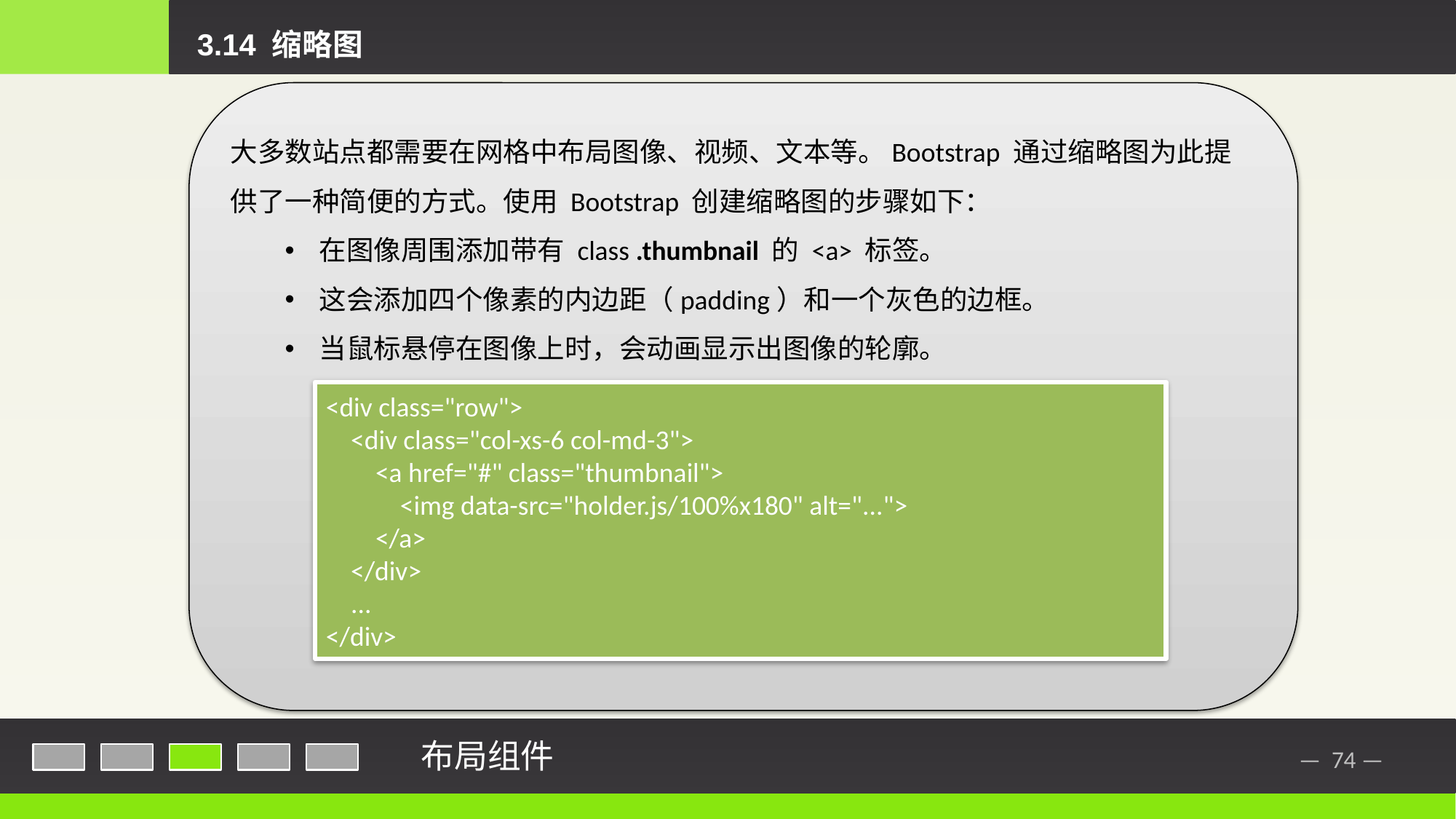

3.14 缩略图
大多数站点都需要在网格中布局图像、视频、文本等。Bootstrap 通过缩略图为此提供了一种简便的方式。使用 Bootstrap 创建缩略图的步骤如下：
在图像周围添加带有 class .thumbnail 的 <a> 标签。
这会添加四个像素的内边距（padding）和一个灰色的边框。
当鼠标悬停在图像上时，会动画显示出图像的轮廓。

<div class="row">
    <div class="col-xs-6 col-md-3">
        <a href="#" class="thumbnail">
            <img data-src="holder.js/100%x180" alt="...">
        </a>
    </div>
    ...
</div>